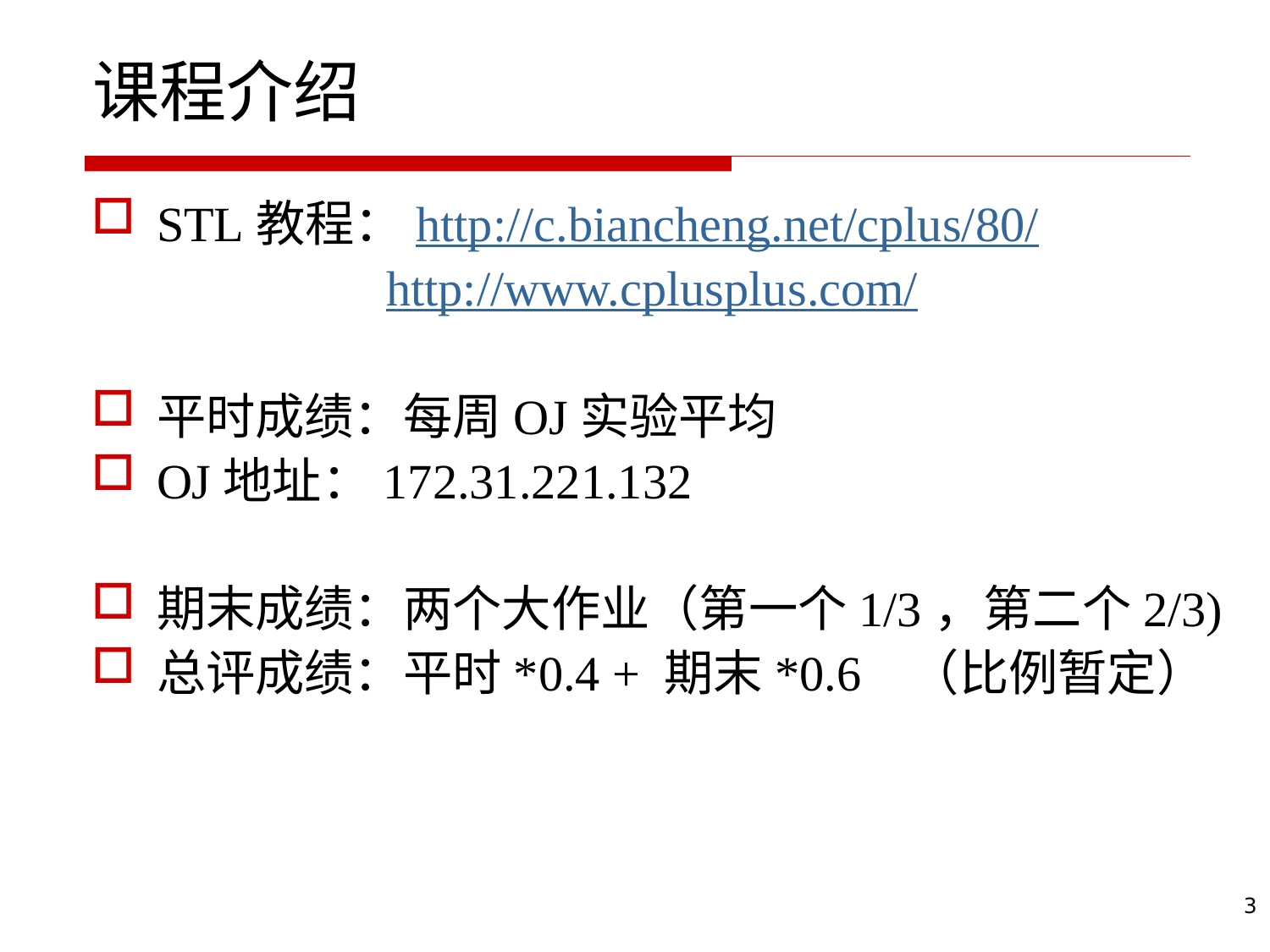

# 课程介绍
STL教程：http://c.biancheng.net/cplus/80/
                        http://www.cplusplus.com/

平时成绩：每周OJ实验平均
OJ地址：172.31.221.132

期末成绩：两个大作业（第一个1/3，第二个2/3)
总评成绩：平时*0.4 + 期末*0.6   （比例暂定）

3